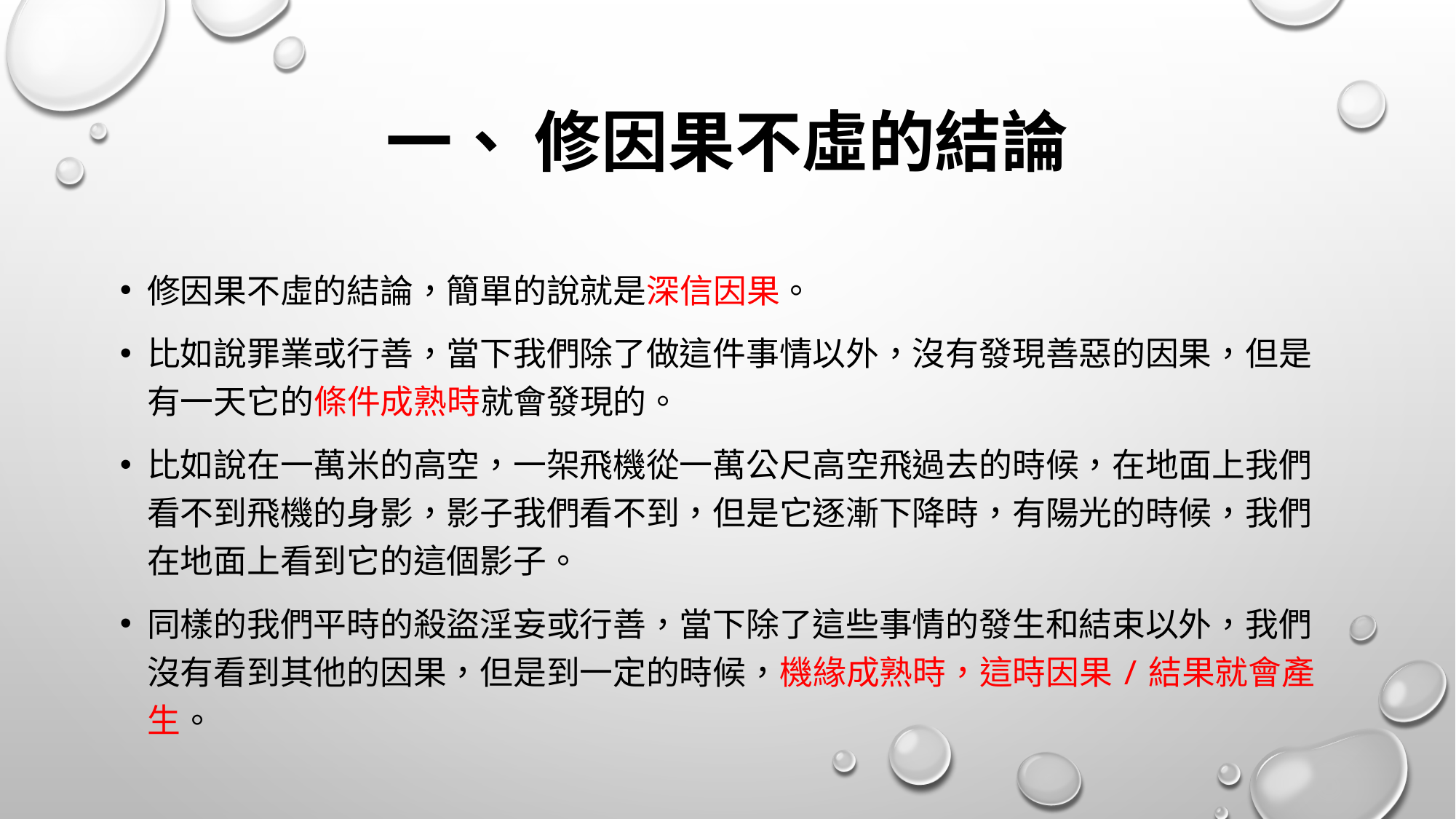

# 一、 修因果不虛的結論
修因果不虛的結論，簡單的說就是深信因果。
比如說罪業或行善，當下我們除了做這件事情以外，沒有發現善惡的因果，但是有一天它的條件成熟時就會發現的。
比如說在一萬米的高空，一架飛機從一萬公尺高空飛過去的時候，在地面上我們看不到飛機的身影，影子我們看不到，但是它逐漸下降時，有陽光的時候，我們在地面上看到它的這個影子。
同樣的我們平時的殺盜淫妄或行善，當下除了這些事情的發生和結束以外，我們沒有看到其他的因果，但是到一定的時候，機緣成熟時，這時因果/結果就會產生。